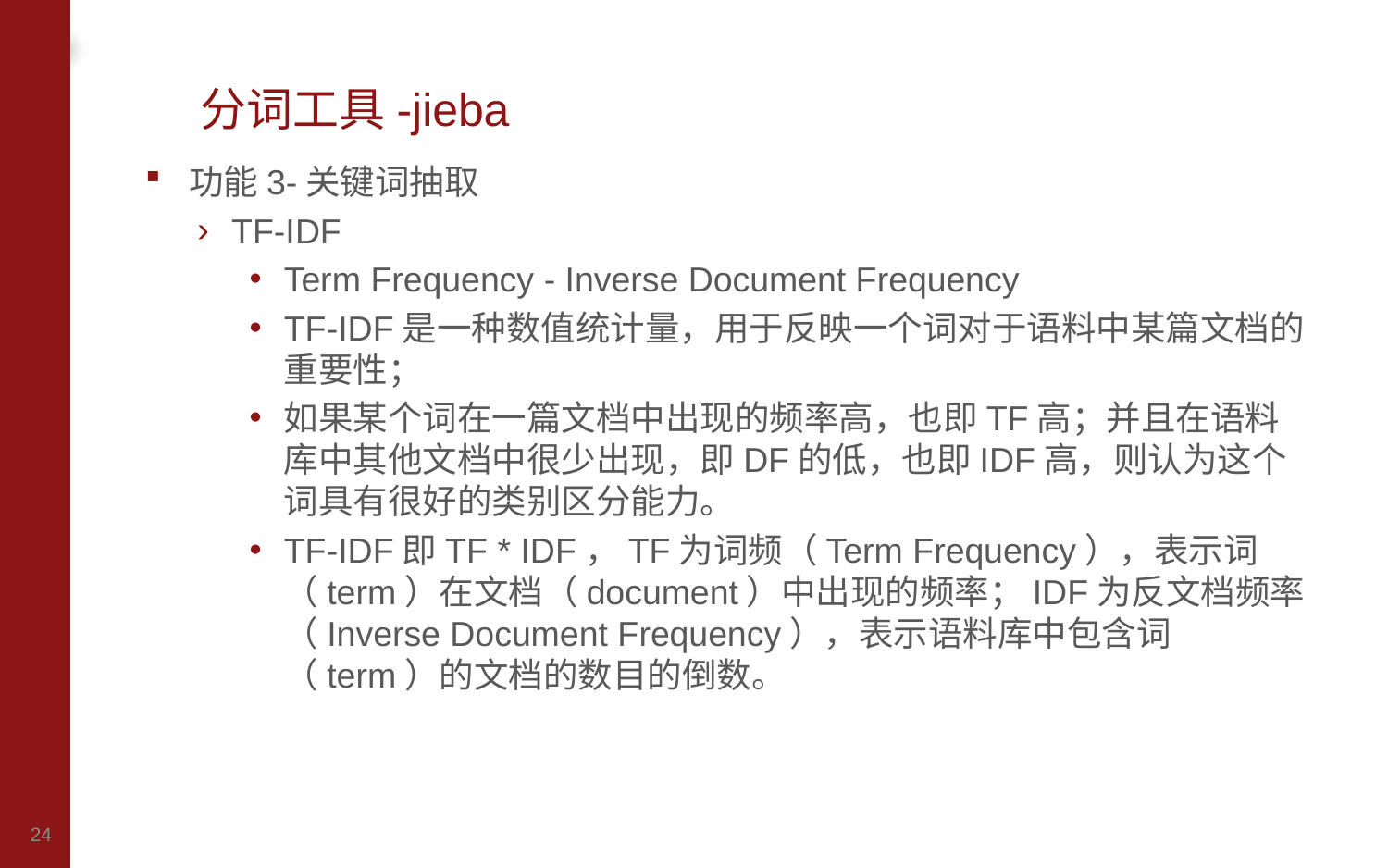

# 分词工具-jieba
功能3-关键词抽取
TF-IDF
Term Frequency - Inverse Document Frequency
TF-IDF是一种数值统计量，用于反映一个词对于语料中某篇文档的重要性；
如果某个词在一篇文档中出现的频率高，也即TF高；并且在语料库中其他文档中很少出现，即DF的低，也即IDF高，则认为这个词具有很好的类别区分能力。
TF-IDF即TF * IDF，TF为词频（Term Frequency），表示词（term）在文档（document）中出现的频率；IDF为反文档频率（Inverse Document Frequency），表示语料库中包含词（term）的文档的数目的倒数。

24